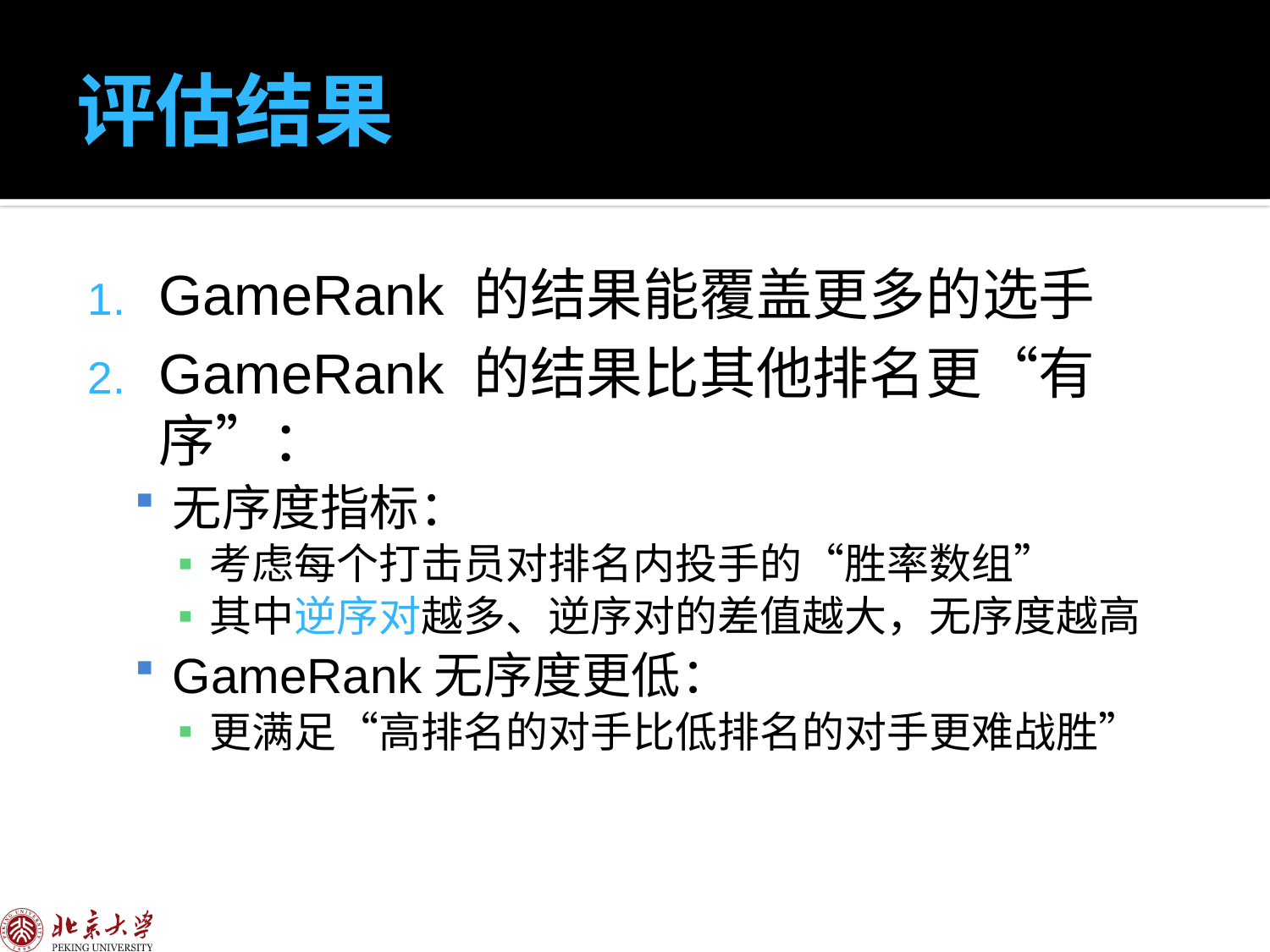

# 评估结果
GameRank 的结果能覆盖更多的选手
GameRank 的结果比其他排名更“有序”：
无序度指标：
考虑每个打击员对排名内投手的“胜率数组”
其中逆序对越多、逆序对的差值越大，无序度越高
GameRank无序度更低：
更满足“高排名的对手比低排名的对手更难战胜”